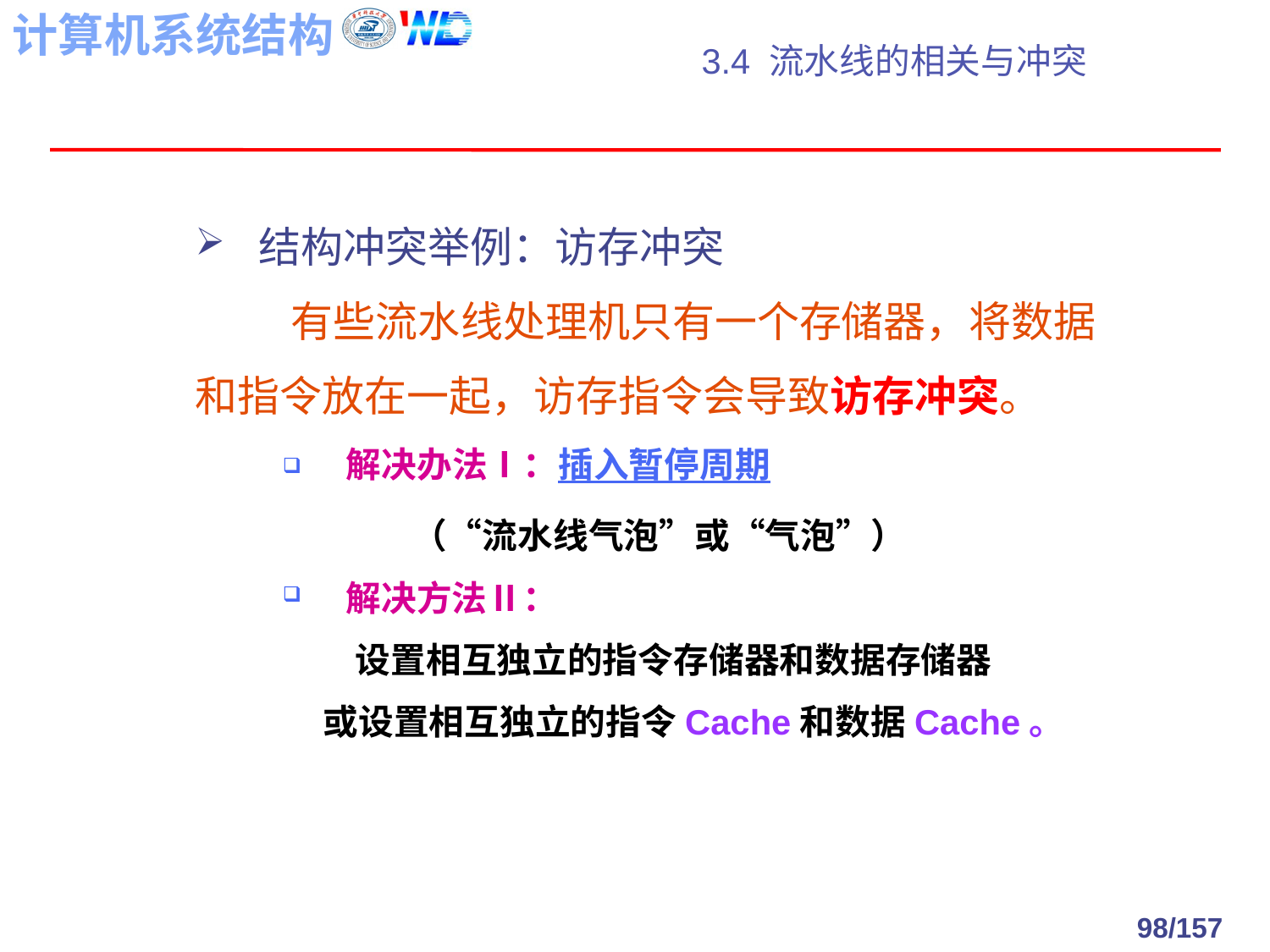

# 3.4 流水线的相关与冲突
结构冲突举例：访存冲突
         有些流水线处理机只有一个存储器，将数据
和指令放在一起，访存指令会导致访存冲突。
解决办法Ⅰ：插入暂停周期
               （“流水线气泡”或“气泡”）
解决方法Ⅱ：
        设置相互独立的指令存储器和数据存储器
    或设置相互独立的指令Cache和数据Cache。